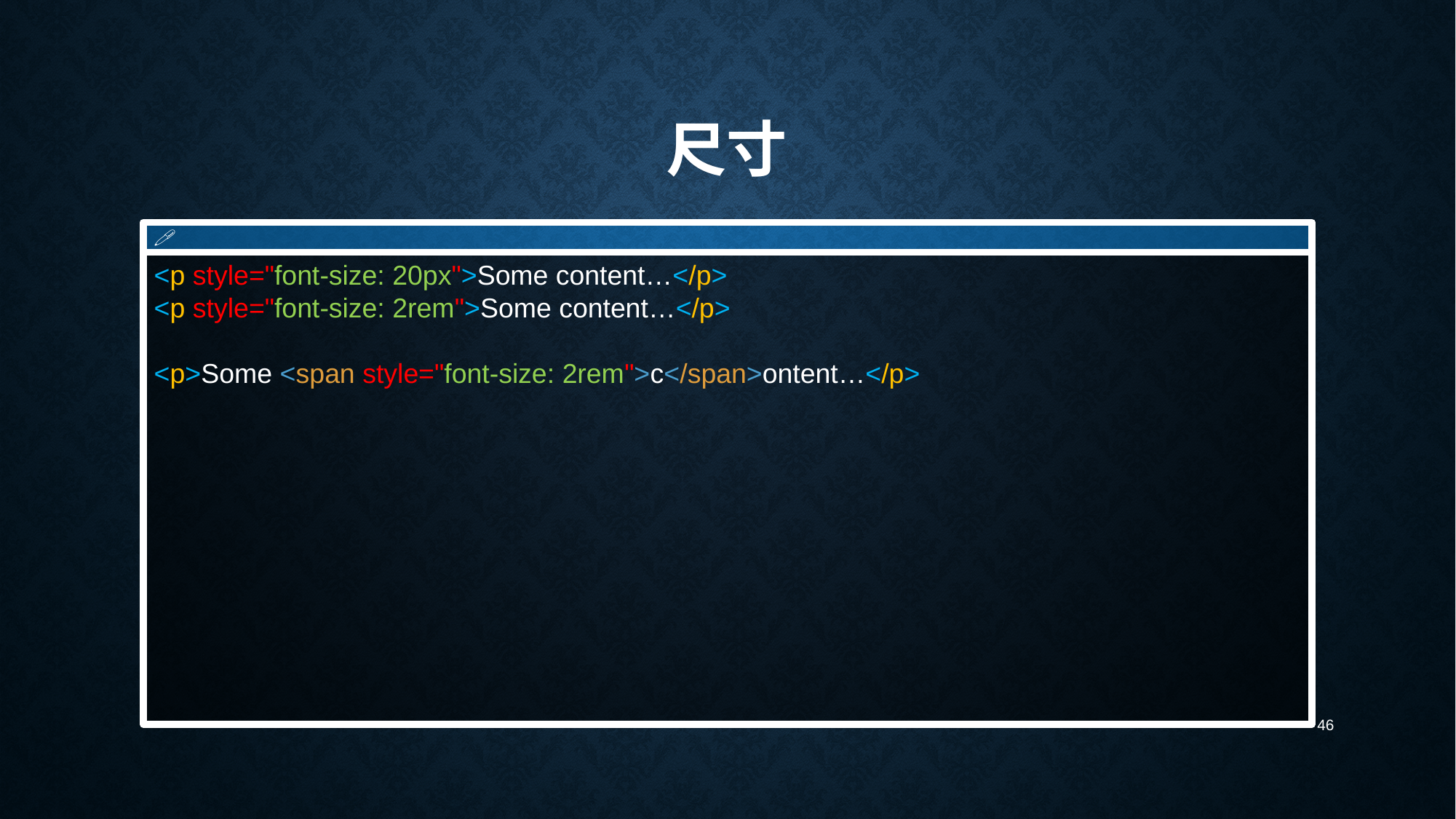

# 尺寸
🖊
<p style="font-size: 20px">Some content…</p>
<p style="font-size: 2rem">Some content…</p>

<p>Some <span style="font-size: 2rem">c</span>ontent…</p>

46